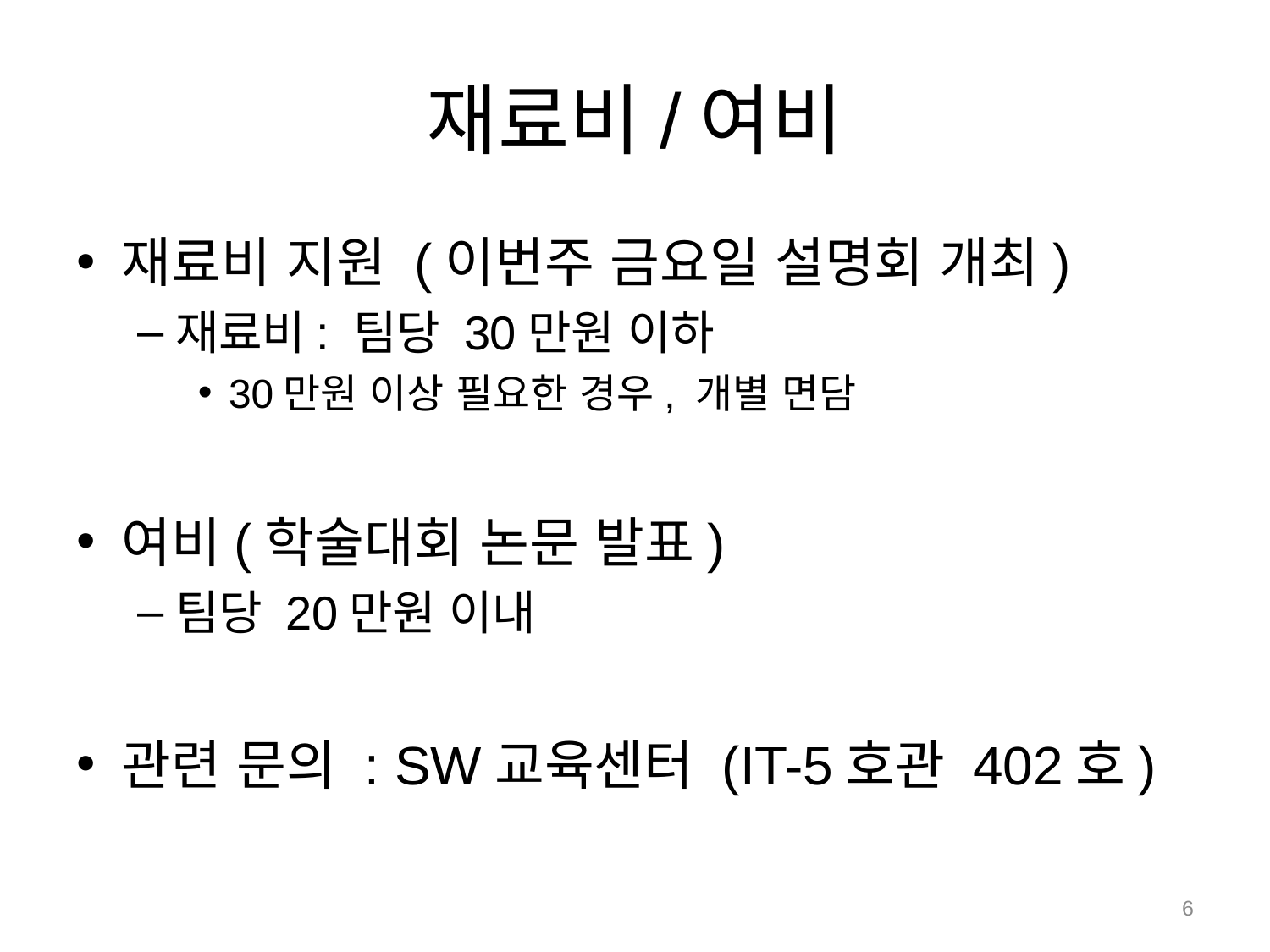

# 재료비/여비
재료비 지원 (이번주 금요일 설명회 개최)
재료비: 팀당 30만원 이하
30만원 이상 필요한 경우, 개별 면담

여비(학술대회 논문 발표)
팀당 20만원 이내

관련 문의 : SW교육센터 (IT-5호관 402호)

6